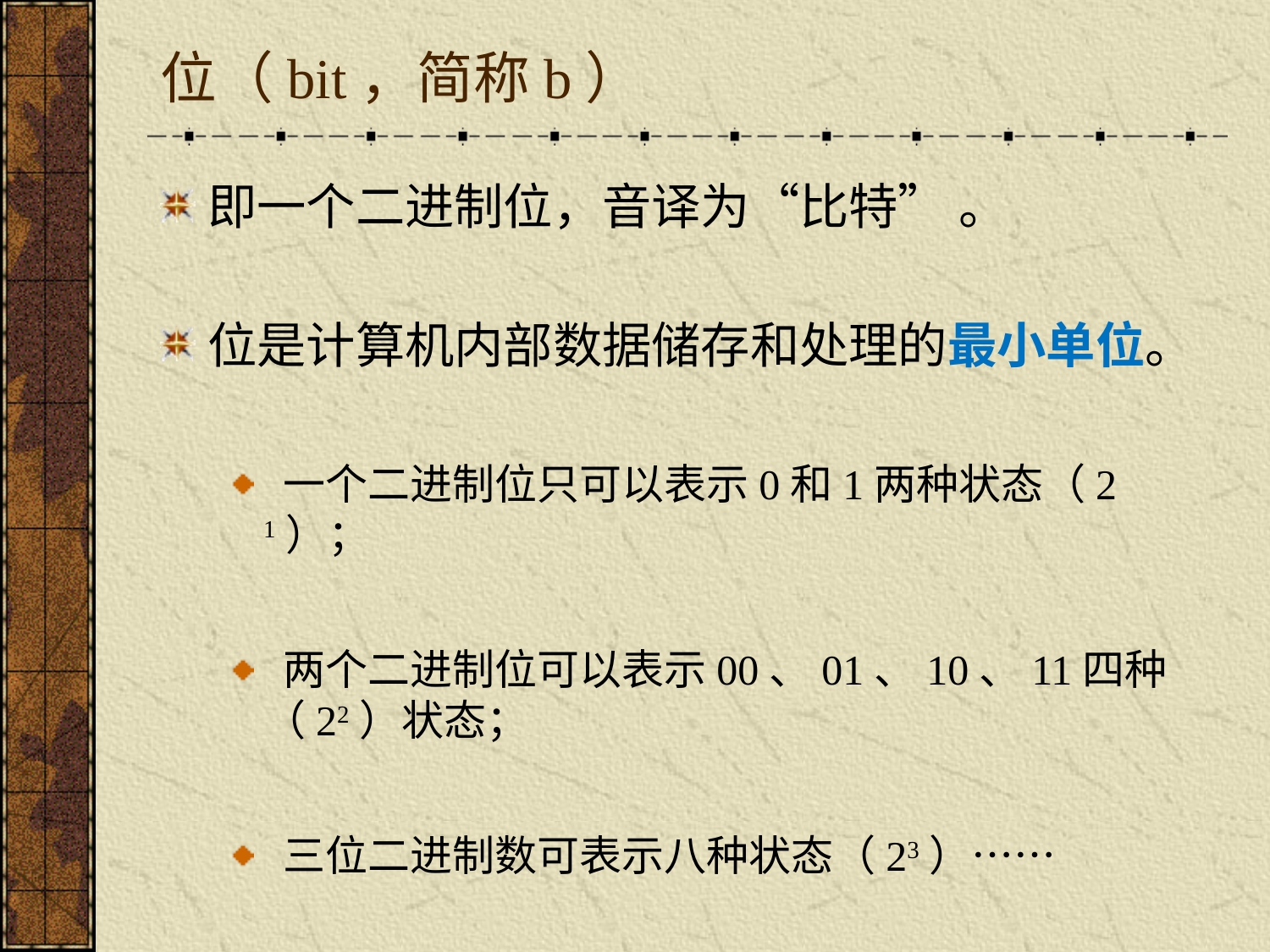

# 位（bit，简称b）
即一个二进制位，音译为“比特” 。

位是计算机内部数据储存和处理的最小单位。

 一个二进制位只可以表示0和1两种状态（21）；

 两个二进制位可以表示00、01、10、11四种（22）状态；

 三位二进制数可表示八种状态（23）……